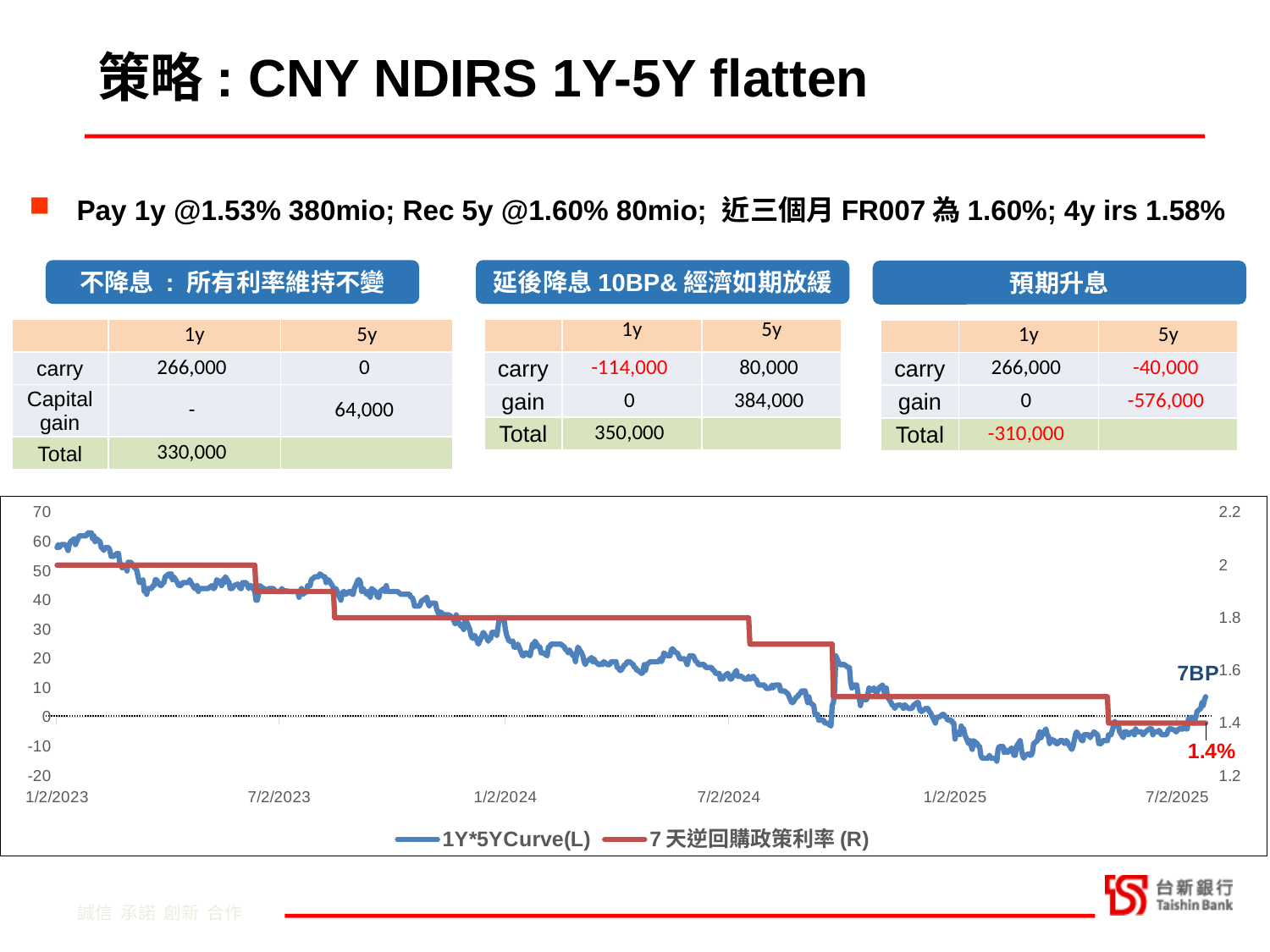

策略: CNY NDIRS 1Y-5Y flatten
Pay 1y @1.53% 380mio; Rec 5y @1.60% 80mio; 近三個月FR007為1.60%; 4y irs 1.58%

不降息 : 所有利率維持不變
延後降息10BP&經濟如期放緩
預期升息
|  | 1y | 5y |
| --- | --- | --- |
| carry | 266,000 | 0 |
| Capital gain | - | 64,000 |
| Total | 330,000 |  |
|  | 1y | 5y |
| --- | --- | --- |
| carry | -114,000 | 80,000 |
| gain | 0 | 384,000 |
| Total | 350,000 |  |
|  | 1y | 5y |
| --- | --- | --- |
| carry | 266,000 | -40,000 |
| gain | 0 | -576,000 |
| Total | -310,000 |  |

### Chart

| Category | 1Y*5YCurve(L) | 7天逆回購政策利率(R) |
|---|---|---|
| 44928 | 57.999999999999964 | 2.0 |
| 44929 | 58.999999999999986 | 2.0 |
| 44930 | 58.00000000000001 | 2.0 |
| 44931 | 59.00000000000003 | 2.0 |
| 44932 | 58.999999999999986 | 2.0 |
| 44935 | 58.999999999999986 | 2.0 |
| 44936 | 57.999999999999964 | 2.0 |
| 44937 | 56.999999999999986 | 2.0 |
| 44938 | 58.999999999999986 | 2.0 |
| 44939 | 60.00000000000001 | 2.0 |
| 44942 | 61.00000000000003 | 2.0 |
| 44943 | 59.00000000000003 | 2.0 |
| 44944 | 60.00000000000001 | 2.0 |
| 44945 | 60.999999999999986 | 2.0 |
| 44946 | 62.000000000000014 | 2.0 |
| 44949 | 62.000000000000014 | 2.0 |
| 44950 | 62.000000000000014 | 2.0 |
| 44951 | 62.000000000000014 | 2.0 |
| 44952 | 62.000000000000014 | 2.0 |
| 44953 | 62.999999999999986 | 2.0 |
| 44956 | 63.000000000000036 | 2.0 |
| 44957 | 61.00000000000003 | 2.0 |
| 44958 | 62.000000000000014 | 2.0 |
| 44959 | 60.00000000000001 | 2.0 |
| 44960 | 60.999999999999986 | 2.0 |
| 44963 | 60.00000000000001 | 2.0 |
| 44964 | 58.00000000000001 | 2.0 |
| 44965 | 58.00000000000001 | 2.0 |
| 44966 | 57.00000000000003 | 2.0 |
| 44967 | 58.00000000000001 | 2.0 |
| 44970 | 58.00000000000001 | 2.0 |
| 44971 | 57.00000000000003 | 2.0 |
| 44972 | 55.00000000000003 | 2.0 |
| 44973 | 54.999999999999986 | 2.0 |
| 44974 | 54.999999999999986 | 2.0 |
| 44977 | 56.00000000000001 | 2.0 |
| 44978 | 56.00000000000001 | 2.0 |
| 44979 | 52.99999999999998 | 2.0 |
| 44980 | 52.0 | 2.0 |
| 44981 | 51.00000000000002 | 2.0 |
| 44984 | 52.0 | 2.0 |
| 44985 | 50.0 | 2.0 |
| 44986 | 53.00000000000003 | 2.0 |
| 44987 | 52.0 | 2.0 |
| 44988 | 52.99999999999998 | 2.0 |
| 44991 | 50.99999999999998 | 2.0 |
| 44992 | 50.99999999999998 | 2.0 |
| 44993 | 50.0 | 2.0 |
| 44994 | 48.0 | 2.0 |
| 44995 | 46.0 | 2.0 |
| 44998 | 46.99999999999997 | 2.0 |
| 44999 | 42.99999999999997 | 2.0 |
| 45000 | 42.99999999999997 | 2.0 |
| 45001 | 41.99999999999999 | 2.0 |
| 45002 | 43.99999999999999 | 2.0 |
| 45005 | 43.99999999999999 | 2.0 |
| 45006 | 45.000000000000014 | 2.0 |
| 45007 | 44.99999999999997 | 2.0 |
| 45008 | 46.99999999999997 | 2.0 |
| 45009 | 47.00000000000002 | 2.0 |
| 45012 | 45.000000000000014 | 2.0 |
| 45013 | 44.99999999999997 | 2.0 |
| 45014 | 46.0 | 2.0 |
| 45015 | 46.0 | 2.0 |
| 45016 | 48.0 | 2.0 |
| 45019 | 48.99999999999998 | 2.0 |
| 45020 | 48.0 | 2.0 |
| 45021 | 49.00000000000002 | 2.0 |
| 45022 | 46.99999999999997 | 2.0 |
| 45023 | 48.0 | 2.0 |
| 45026 | 46.0 | 2.0 |
| 45027 | 44.99999999999997 | 2.0 |
| 45028 | 44.99999999999997 | 2.0 |
| 45029 | 45.000000000000014 | 2.0 |
| 45030 | 46.0 | 2.0 |
| 45033 | 46.0 | 2.0 |
| 45034 | 46.0 | 2.0 |
| 45035 | 46.0 | 2.0 |
| 45036 | 47.00000000000002 | 2.0 |
| 45037 | 46.0 | 2.0 |
| 45040 | 43.99999999999999 | 2.0 |
| 45041 | 43.99999999999999 | 2.0 |
| 45042 | 44.99999999999997 | 2.0 |
| 45043 | 42.99999999999997 | 2.0 |
| 45044 | 43.99999999999999 | 2.0 |
| 45047 | 43.99999999999999 | 2.0 |
| 45048 | 43.99999999999999 | 2.0 |
| 45049 | 43.99999999999999 | 2.0 |
| 45050 | 43.99999999999999 | 2.0 |
| 45051 | 43.99999999999999 | 2.0 |
| 45054 | 45.000000000000014 | 2.0 |
| 45055 | 43.99999999999999 | 2.0 |
| 45056 | 43.99999999999999 | 2.0 |
| 45057 | 45.000000000000014 | 2.0 |
| 45058 | 46.99999999999997 | 2.0 |
| 45061 | 46.0 | 2.0 |
| 45062 | 44.99999999999997 | 2.0 |
| 45063 | 46.99999999999997 | 2.0 |
| 45064 | 46.0 | 2.0 |
| 45065 | 48.0 | 2.0 |
| 45068 | 46.0 | 2.0 |
| 45069 | 43.99999999999999 | 2.0 |
| 45070 | 43.99999999999999 | 2.0 |
| 45071 | 44.20000000000002 | 2.0 |
| 45072 | 45.000000000000014 | 2.0 |
| 45075 | 45.50000000000001 | 2.0 |
| 45076 | 44.99999999999997 | 2.0 |
| 45077 | 43.99999999999999 | 2.0 |
| 45078 | 44.00000000000004 | 2.0 |
| 45079 | 46.0 | 2.0 |
| 45082 | 46.0 | 2.0 |
| 45083 | 45.000000000000014 | 2.0 |
| 45084 | 43.99999999999999 | 2.0 |
| 45085 | 45.000000000000014 | 2.0 |
| 45086 | 45.000000000000014 | 2.0 |
| 45089 | 43.000000000000014 | 2.0 |
| 45090 | 40.000000000000036 | 1.9 |
| 45091 | 40.000000000000036 | 1.9 |
| 45092 | 42.000000000000036 | 1.9 |
| 45093 | 45.000000000000014 | 1.9 |
| 45096 | 43.99999999999999 | 1.9 |
| 45097 | 43.99999999999999 | 1.9 |
| 45098 | 42.99999999999997 | 1.9 |
| 45099 | 42.99999999999997 | 1.9 |
| 45100 | 43.99999999999999 | 1.9 |
| 45103 | 43.99999999999999 | 1.9 |
| 45104 | 43.99999999999999 | 1.9 |
| 45105 | 43.50000000000001 | 1.9 |
| 45106 | 43.000000000000014 | 1.9 |
| 45107 | 43.000000000000014 | 1.9 |
| 45110 | 43.000000000000014 | 1.9 |
| 45111 | 43.99999999999999 | 1.9 |
| 45112 | 43.000000000000014 | 1.9 |
| 45113 | 43.000000000000014 | 1.9 |
| 45114 | 43.23999999999999 | 1.9 |
| 45117 | 43.000000000000014 | 1.9 |
| 45118 | 43.000000000000014 | 1.9 |
| 45119 | 43.000000000000014 | 1.9 |
| 45120 | 43.000000000000014 | 1.9 |
| 45121 | 43.000000000000014 | 1.9 |
| 45124 | 43.000000000000014 | 1.9 |
| 45125 | 41.000000000000014 | 1.9 |
| 45126 | 43.000000000000014 | 1.9 |
| 45127 | 44.00000000000004 | 1.9 |
| 45128 | 41.99999999999999 | 1.9 |
| 45131 | 43.000000000000014 | 1.9 |
| 45132 | 44.99999999999997 | 1.9 |
| 45133 | 45.000000000000014 | 1.9 |
| 45134 | 45.000000000000014 | 1.9 |
| 45135 | 47.00000000000002 | 1.9 |
| 45138 | 48.0 | 1.9 |
| 45139 | 48.0 | 1.9 |
| 45140 | 48.0 | 1.9 |
| 45141 | 48.00000000000002 | 1.9 |
| 45142 | 49.0 | 1.9 |
| 45145 | 48.0 | 1.9 |
| 45146 | 48.0 | 1.9 |
| 45147 | 46.00000000000002 | 1.9 |
| 45148 | 47.0 | 1.9 |
| 45149 | 47.00000000000002 | 1.9 |
| 45152 | 44.99999999999999 | 1.9 |
| 45153 | 44.000000000000014 | 1.9 |
| 45154 | 43.000000000000014 | 1.8 |
| 45155 | 43.99999999999999 | 1.8 |
| 45156 | 42.99999999999999 | 1.8 |
| 45159 | 40.000000000000014 | 1.8 |
| 45160 | 42.000000000000014 | 1.8 |
| 45161 | 43.000000000000014 | 1.8 |
| 45162 | 42.99999999999999 | 1.8 |
| 45163 | 42.000000000000014 | 1.8 |
| 45166 | 42.99999999999999 | 1.8 |
| 45167 | 43.000000000000014 | 1.8 |
| 45168 | 41.99999999999999 | 1.8 |
| 45169 | 42.000000000000014 | 1.8 |
| 45170 | 44.000000000000014 | 1.8 |
| 45173 | 47.00000000000002 | 1.8 |
| 45174 | 47.00000000000002 | 1.8 |
| 45175 | 46.00000000000004 | 1.8 |
| 45176 | 43.000000000000014 | 1.8 |
| 45177 | 44.00000000000004 | 1.8 |
| 45180 | 41.99999999999999 | 1.8 |
| 45181 | 43.000000000000014 | 1.8 |
| 45182 | 42.000000000000036 | 1.8 |
| 45183 | 41.000000000000014 | 1.8 |
| 45184 | 43.99999999999999 | 1.8 |
| 45187 | 43.000000000000014 | 1.8 |
| 45188 | 41.99999999999999 | 1.8 |
| 45189 | 41.000000000000014 | 1.8 |
| 45190 | 41.000000000000014 | 1.8 |
| 45191 | 43.000000000000014 | 1.8 |
| 45194 | 44.00000000000004 | 1.8 |
| 45195 | 43.000000000000014 | 1.8 |
| 45196 | 45.000000000000014 | 1.8 |
| 45197 | 43.000000000000014 | 1.8 |
| 45198 | 43.000000000000014 | 1.8 |
| 45201 | 43.000000000000014 | 1.8 |
| 45202 | 43.000000000000014 | 1.8 |
| 45203 | 43.000000000000014 | 1.8 |
| 45204 | 43.000000000000014 | 1.8 |
| 45205 | 43.000000000000014 | 1.8 |
| 45208 | 41.99999999999999 | 1.8 |
| 45209 | 42.000000000000036 | 1.8 |
| 45210 | 41.99999999999999 | 1.8 |
| 45211 | 42.000000000000036 | 1.8 |
| 45212 | 42.000000000000036 | 1.8 |
| 45215 | 42.000000000000036 | 1.8 |
| 45216 | 41.000000000000014 | 1.8 |
| 45217 | 40.99999999999997 | 1.8 |
| 45218 | 39.99999999999999 | 1.8 |
| 45219 | 37.999999999999986 | 1.8 |
| 45222 | 37.999999999999986 | 1.8 |
| 45223 | 37.999999999999986 | 1.8 |
| 45224 | 39.000000000000014 | 1.8 |
| 45225 | 39.99999999999999 | 1.8 |
| 45226 | 39.99999999999999 | 1.8 |
| 45229 | 41.000000000000014 | 1.8 |
| 45230 | 39.000000000000014 | 1.8 |
| 45231 | 37.999999999999986 | 1.8 |
| 45232 | 39.000000000000014 | 1.8 |
| 45233 | 39.000000000000014 | 1.8 |
| 45236 | 39.000000000000014 | 1.8 |
| 45237 | 37.000000000000014 | 1.8 |
| 45238 | 36.00000000000003 | 1.8 |
| 45239 | 35.00000000000001 | 1.8 |
| 45240 | 36.00000000000003 | 1.8 |
| 45243 | 35.00000000000001 | 1.8 |
| 45244 | 35.00000000000001 | 1.8 |
| 45245 | 35.00000000000001 | 1.8 |
| 45246 | 35.00000000000001 | 1.8 |
| 45247 | 35.00000000000001 | 1.8 |
| 45250 | 33.999999999999986 | 1.8 |
| 45251 | 33.00000000000001 | 1.8 |
| 45252 | 31.999999999999986 | 1.8 |
| 45253 | 35.00000000000001 | 1.8 |
| 45254 | 33.00000000000001 | 1.8 |
| 45257 | 31.000000000000007 | 1.8 |
| 45258 | 31.000000000000007 | 1.8 |
| 45259 | 29.999999999999982 | 1.8 |
| 45260 | 33.00000000000001 | 1.8 |
| 45261 | 33.00000000000001 | 1.8 |
| 45264 | 30.00000000000003 | 1.8 |
| 45265 | 27.99999999999998 | 1.8 |
| 45266 | 27.0 | 1.8 |
| 45267 | 27.0 | 1.8 |
| 45268 | 27.99999999999998 | 1.8 |
| 45271 | 25.0 | 1.8 |
| 45272 | 26.00000000000002 | 1.8 |
| 45273 | 27.0 | 1.8 |
| 45274 | 27.99999999999998 | 1.8 |
| 45275 | 29.000000000000004 | 1.8 |
| 45278 | 27.0 | 1.8 |
| 45279 | 25.99999999999998 | 1.8 |
| 45280 | 27.0 | 1.8 |
| 45281 | 27.0 | 1.8 |
| 45282 | 29.000000000000004 | 1.8 |
| 45285 | 29.000000000000004 | 1.8 |
| 45286 | 27.99999999999998 | 1.8 |
| 45287 | 31.000000000000007 | 1.8 |
| 45288 | 34.00000000000001 | 1.8 |
| 45289 | 34.00000000000001 | 1.8 |
| 45292 | 32.999999999999986 | 1.8 |
| 45293 | 30.00000000000003 | 1.8 |
| 45294 | 27.99999999999998 | 1.8 |
| 45295 | 27.0 | 1.8 |
| 45296 | 26.00000000000002 | 1.8 |
| 45299 | 25.99999999999998 | 1.8 |
| 45300 | 23.99999999999998 | 1.8 |
| 45301 | 23.99999999999998 | 1.8 |
| 45302 | 24.00000000000002 | 1.8 |
| 45303 | 25.0 | 1.8 |
| 45306 | 21.999999999999975 | 1.8 |
| 45307 | 20.999999999999996 | 1.8 |
| 45308 | 20.999999999999996 | 1.8 |
| 45309 | 22.00000000000002 | 1.8 |
| 45310 | 22.00000000000002 | 1.8 |
| 45313 | 20.999999999999996 | 1.8 |
| 45314 | 23.0 | 1.8 |
| 45315 | 25.0 | 1.8 |
| 45316 | 23.99999999999998 | 1.8 |
| 45317 | 25.99999999999998 | 1.8 |
| 45320 | 24.00000000000002 | 1.8 |
| 45321 | 24.00000000000002 | 1.8 |
| 45322 | 22.00000000000002 | 1.8 |
| 45323 | 21.999999999999996 | 1.8 |
| 45324 | 22.00000000000002 | 1.8 |
| 45327 | 20.999999999999996 | 1.8 |
| 45328 | 24.0 | 1.8 |
| 45329 | 24.0 | 1.8 |
| 45330 | 25.00000000000002 | 1.8 |
| 45331 | 25.00000000000002 | 1.8 |
| 45334 | 25.00000000000002 | 1.8 |
| 45335 | 25.00000000000002 | 1.8 |
| 45336 | 25.00000000000002 | 1.8 |
| 45337 | 25.00000000000002 | 1.8 |
| 45338 | 25.00000000000002 | 1.8 |
| 45341 | 24.0 | 1.8 |
| 45342 | 23.00000000000002 | 1.8 |
| 45343 | 23.00000000000002 | 1.8 |
| 45344 | 21.999999999999996 | 1.8 |
| 45345 | 23.00000000000002 | 1.8 |
| 45348 | 21.000000000000018 | 1.8 |
| 45349 | 21.000000000000018 | 1.8 |
| 45350 | 18.999999999999993 | 1.8 |
| 45351 | 21.999999999999996 | 1.8 |
| 45352 | 24.0 | 1.8 |
| 45355 | 21.999999999999996 | 1.8 |
| 45356 | 21.000000000000018 | 1.8 |
| 45357 | 18.999999999999993 | 1.8 |
| 45358 | 18.000000000000014 | 1.8 |
| 45359 | 19.000000000000018 | 1.8 |
| 45362 | 19.999999999999996 | 1.8 |
| 45363 | 20.399999999999974 | 1.8 |
| 45364 | 19.000000000000018 | 1.8 |
| 45365 | 19.999999999999996 | 1.8 |
| 45366 | 19.000000000000018 | 1.8 |
| 45369 | 18.000000000000014 | 1.8 |
| 45370 | 17.999999999999993 | 1.8 |
| 45371 | 18.399999999999995 | 1.8 |
| 45372 | 17.999999999999993 | 1.8 |
| 45373 | 18.999999999999993 | 1.8 |
| 45376 | 18.000000000000014 | 1.8 |
| 45377 | 18.000000000000014 | 1.8 |
| 45378 | 18.000000000000014 | 1.8 |
| 45379 | 18.999999999999993 | 1.8 |
| 45380 | 18.999999999999993 | 1.8 |
| 45383 | 19.000000000000018 | 1.8 |
| 45384 | 17.000000000000014 | 1.8 |
| 45385 | 17.000000000000014 | 1.8 |
| 45386 | 15.999999999999993 | 1.8 |
| 45387 | 15.999999999999993 | 1.8 |
| 45390 | 17.999999999999993 | 1.8 |
| 45391 | 17.999999999999993 | 1.8 |
| 45392 | 19.000000000000018 | 1.8 |
| 45393 | 19.000000000000018 | 1.8 |
| 45394 | 19.000000000000018 | 1.8 |
| 45397 | 17.999999999999993 | 1.8 |
| 45398 | 17.000000000000014 | 1.8 |
| 45399 | 17.000000000000014 | 1.8 |
| 45400 | 15.999999999999993 | 1.8 |
| 45401 | 15.999999999999993 | 1.8 |
| 45404 | 15.000000000000014 | 1.8 |
| 45405 | 15.379999999999994 | 1.8 |
| 45406 | 17.999999999999993 | 1.8 |
| 45407 | 15.999999999999993 | 1.8 |
| 45408 | 17.999999999999993 | 1.8 |
| 45411 | 19.00000000000004 | 1.8 |
| 45412 | 19.000000000000018 | 1.8 |
| 45413 | 19.000000000000018 | 1.8 |
| 45414 | 19.000000000000018 | 1.8 |
| 45415 | 19.000000000000018 | 1.8 |
| 45418 | 18.999999999999993 | 1.8 |
| 45419 | 19.999999999999996 | 1.8 |
| 45420 | 19.000000000000018 | 1.8 |
| 45421 | 19.999999999999996 | 1.8 |
| 45422 | 21.999999999999996 | 1.8 |
| 45425 | 20.999999999999996 | 1.8 |
| 45426 | 20.999999999999996 | 1.8 |
| 45427 | 20.999999999999996 | 1.8 |
| 45428 | 23.0 | 1.8 |
| 45429 | 23.4 | 1.8 |
| 45432 | 21.999999999999996 | 1.8 |
| 45433 | 21.999999999999996 | 1.8 |
| 45434 | 20.999999999999975 | 1.8 |
| 45435 | 19.999999999999996 | 1.8 |
| 45436 | 19.99999999999997 | 1.8 |
| 45439 | 19.99999999999997 | 1.8 |
| 45440 | 18.99999999999997 | 1.8 |
| 45441 | 17.999999999999993 | 1.8 |
| 45442 | 19.75 | 1.8 |
| 45443 | 20.999999999999996 | 1.8 |
| 45446 | 20.999999999999996 | 1.8 |
| 45447 | 19.999999999999996 | 1.8 |
| 45448 | 18.999999999999993 | 1.8 |
| 45449 | 18.999999999999993 | 1.8 |
| 45450 | 17.99999999999997 | 1.8 |
| 45453 | 17.99999999999997 | 1.8 |
| 45454 | 17.999999999999993 | 1.8 |
| 45455 | 17.999999999999993 | 1.8 |
| 45456 | 16.999999999999993 | 1.8 |
| 45457 | 16.99999999999997 | 1.8 |
| 45460 | 16.99999999999997 | 1.8 |
| 45461 | 16.999999999999993 | 1.8 |
| 45462 | 15.999999999999993 | 1.8 |
| 45463 | 15.999999999999993 | 1.8 |
| 45464 | 14.999999999999968 | 1.8 |
| 45467 | 14.999999999999991 | 1.8 |
| 45468 | 12.99999999999999 | 1.8 |
| 45469 | 13.99999999999999 | 1.8 |
| 45470 | 12.99999999999999 | 1.8 |
| 45471 | 13.99999999999999 | 1.8 |
| 45474 | 14.999999999999968 | 1.8 |
| 45475 | 13.99999999999999 | 1.8 |
| 45476 | 12.99999999999999 | 1.8 |
| 45477 | 12.99999999999999 | 1.8 |
| 45478 | 13.999999999999968 | 1.8 |
| 45481 | 15.999999999999993 | 1.8 |
| 45482 | 13.999999999999968 | 1.8 |
| 45483 | 13.99999999999999 | 1.8 |
| 45484 | 13.99999999999999 | 1.8 |
| 45485 | 13.99999999999999 | 1.8 |
| 45488 | 12.99999999999999 | 1.8 |
| 45489 | 12.99999999999999 | 1.8 |
| 45490 | 12.99999999999999 | 1.8 |
| 45491 | 13.99999999999999 | 1.8 |
| 45492 | 12.99999999999999 | 1.7 |
| 45495 | 13.99999999999999 | 1.7 |
| 45496 | 12.99999999999999 | 1.7 |
| 45497 | 12.99999999999999 | 1.7 |
| 45498 | 12.00000000000001 | 1.7 |
| 45499 | 11.00000000000001 | 1.7 |
| 45502 | 11.00000000000001 | 1.7 |
| 45503 | 11.00000000000001 | 1.7 |
| 45504 | 11.00000000000001 | 1.7 |
| 45505 | 10.000000000000009 | 1.7 |
| 45506 | 9.800000000000008 | 1.7 |
| 45509 | 10.000000000000009 | 1.7 |
| 45510 | 11.00000000000001 | 1.7 |
| 45511 | 10.000000000000009 | 1.7 |
| 45512 | 11.00000000000001 | 1.7 |
| 45513 | 11.00000000000001 | 1.7 |
| 45516 | 10.999999999999988 | 1.7 |
| 45517 | 9.000000000000007 | 1.7 |
| 45518 | 9.000000000000007 | 1.7 |
| 45519 | 9.000000000000007 | 1.7 |
| 45520 | 9.000000000000007 | 1.7 |
| 45523 | 8.000000000000007 | 1.7 |
| 45524 | 7.000000000000006 | 1.7 |
| 45525 | 6.000000000000005 | 1.7 |
| 45526 | 5.000000000000004 | 1.7 |
| 45527 | 5.000000000000004 | 1.7 |
| 45530 | 7.000000000000006 | 1.7 |
| 45531 | 7.000000000000006 | 1.7 |
| 45532 | 8.000000000000007 | 1.7 |
| 45533 | 8.000000000000007 | 1.7 |
| 45534 | 9.000000000000007 | 1.7 |
| 45537 | 9.000000000000007 | 1.7 |
| 45538 | 7.000000000000006 | 1.7 |
| 45539 | 5.000000000000004 | 1.7 |
| 45540 | 7.000000000000006 | 1.7 |
| 45541 | 5.000000000000004 | 1.7 |
| 45544 | 4.0000000000000036 | 1.7 |
| 45545 | 1.0000000000000009 | 1.7 |
| 45546 | 1.0000000000000009 | 1.7 |
| 45547 | 1.0000000000000009 | 1.7 |
| 45548 | -1.0000000000000009 | 1.7 |
| 45551 | -1.0000000000000009 | 1.7 |
| 45552 | -1.0000000000000009 | 1.7 |
| 45553 | -2.0000000000000018 | 1.7 |
| 45554 | -2.0000000000000018 | 1.7 |
| 45555 | -2.0000000000000018 | 1.7 |
| 45558 | -3.0000000000000027 | 1.7 |
| 45559 | 4.0000000000000036 | 1.7 |
| 45560 | 4.999999999999982 | 1.5 |
| 45561 | 8.999999999999986 | 1.5 |
| 45562 | 20.999999999999996 | 1.5 |
| 45565 | 18.000000000000014 | 1.5 |
| 45566 | 18.000000000000014 | 1.5 |
| 45567 | 18.000000000000014 | 1.5 |
| 45568 | 18.000000000000014 | 1.5 |
| 45569 | 18.000000000000014 | 1.5 |
| 45572 | 17.000000000000014 | 1.5 |
| 45573 | 17.000000000000014 | 1.5 |
| 45574 | 12.00000000000001 | 1.5 |
| 45575 | 10.000000000000009 | 1.5 |
| 45576 | 11.00000000000001 | 1.5 |
| 45579 | 11.00000000000001 | 1.5 |
| 45580 | 8.000000000000007 | 1.5 |
| 45581 | 7.000000000000006 | 1.5 |
| 45582 | 4.0000000000000036 | 1.5 |
| 45583 | 6.150000000000011 | 1.5 |
| 45586 | 6.000000000000005 | 1.5 |
| 45587 | 6.000000000000005 | 1.5 |
| 45588 | 8.000000000000007 | 1.5 |
| 45589 | 10.000000000000009 | 1.5 |
| 45590 | 9.000000000000007 | 1.5 |
| 45593 | 10.000000000000009 | 1.5 |
| 45594 | 9.000000000000007 | 1.5 |
| 45595 | 8.000000000000007 | 1.5 |
| 45596 | 9.000000000000007 | 1.5 |
| 45597 | 10.000000000000009 | 1.5 |
| 45600 | 11.00000000000001 | 1.5 |
| 45601 | 9.000000000000007 | 1.5 |
| 45602 | 8.000000000000007 | 1.5 |
| 45603 | 10.000000000000009 | 1.5 |
| 45604 | 7.000000000000006 | 1.5 |
| 45607 | 5.000000000000004 | 1.5 |
| 45608 | 4.0000000000000036 | 1.5 |
| 45609 | 4.0000000000000036 | 1.5 |
| 45610 | 3.0000000000000027 | 1.5 |
| 45611 | 4.0000000000000036 | 1.5 |
| 45614 | 4.200000000000004 | 1.5 |
| 45615 | 4.0000000000000036 | 1.5 |
| 45616 | 4.0000000000000036 | 1.5 |
| 45617 | 3.0000000000000027 | 1.5 |
| 45618 | 4.25000000000002 | 1.5 |
| 45621 | 3.0000000000000027 | 1.5 |
| 45622 | 3.0000000000000027 | 1.5 |
| 45623 | 3.0000000000000027 | 1.5 |
| 45624 | 2.9999999999999805 | 1.5 |
| 45625 | 3.9999999999999813 | 1.5 |
| 45628 | 5.000000000000004 | 1.5 |
| 45629 | 5.000000000000004 | 1.5 |
| 45630 | 3.0000000000000027 | 1.5 |
| 45631 | 2.0000000000000018 | 1.5 |
| 45632 | 2.0000000000000018 | 1.5 |
| 45635 | 3.0000000000000027 | 1.5 |
| 45636 | 3.0000000000000027 | 1.5 |
| 45637 | 3.0000000000000027 | 1.5 |
| 45638 | 2.0000000000000018 | 1.5 |
| 45639 | 1.4999999999999902 | 1.5 |
| 45642 | -1.0000000000000009 | 1.5 |
| 45643 | -2.0000000000000018 | 1.5 |
| 45644 | 0.0 | 1.5 |
| 45645 | 0.0 | 1.5 |
| 45646 | 0.0 | 1.5 |
| 45649 | 1.0000000000000009 | 1.5 |
| 45650 | 1.0000000000000009 | 1.5 |
| 45651 | 0.0 | 1.5 |
| 45652 | 0.0 | 1.5 |
| 45653 | -1.0000000000000009 | 1.5 |
| 45656 | -1.0000000000000009 | 1.5 |
| 45657 | -2.0000000000000018 | 1.5 |
| 45658 | -2.0000000000000018 | 1.5 |
| 45659 | -7.500000000000018 | 1.5 |
| 45660 | -5.000000000000004 | 1.5 |
| 45663 | -6.000000000000005 | 1.5 |
| 45664 | -3.0000000000000027 | 1.5 |
| 45665 | -4.0000000000000036 | 1.5 |
| 45666 | -4.0000000000000036 | 1.5 |
| 45667 | -6.000000000000005 | 1.5 |
| 45670 | -9.000000000000007 | 1.5 |
| 45671 | -8.000000000000007 | 1.5 |
| 45672 | -9.499999999999996 | 1.5 |
| 45673 | -11.00000000000001 | 1.5 |
| 45674 | -8.000000000000007 | 1.5 |
| 45677 | -9.000000000000007 | 1.5 |
| 45678 | -10.000000000000009 | 1.5 |
| 45679 | -10.000000000000009 | 1.5 |
| 45680 | -12.99999999999999 | 1.5 |
| 45681 | -13.99999999999999 | 1.5 |
| 45684 | -13.99999999999999 | 1.5 |
| 45685 | -13.99999999999999 | 1.5 |
| 45686 | -13.99999999999999 | 1.5 |
| 45687 | -12.99999999999999 | 1.5 |
| 45688 | -13.99999999999999 | 1.5 |
| 45691 | -13.99999999999999 | 1.5 |
| 45692 | -13.99999999999999 | 1.5 |
| 45693 | -14.999999999999991 | 1.5 |
| 45694 | -11.00000000000001 | 1.5 |
| 45695 | -10.000000000000009 | 1.5 |
| 45698 | -9.999999999999986 | 1.5 |
| 45699 | -11.99999999999999 | 1.5 |
| 45700 | -10.999999999999988 | 1.5 |
| 45701 | -11.99999999999999 | 1.5 |
| 45702 | -11.99999999999999 | 1.5 |
| 45705 | -10.500000000000021 | 1.5 |
| 45706 | -11.5 | 1.5 |
| 45707 | -12.99999999999999 | 1.5 |
| 45708 | -13.00000000000001 | 1.5 |
| 45709 | -10.000000000000009 | 1.5 |
| 45712 | -8.000000000000007 | 1.5 |
| 45713 | -11.00000000000001 | 1.5 |
| 45714 | -13.00000000000001 | 1.5 |
| 45715 | -14.000000000000012 | 1.5 |
| 45716 | -13.00000000000001 | 1.5 |
| 45719 | -12.5 | 1.5 |
| 45720 | -12.99999999999999 | 1.5 |
| 45721 | -12.99999999999999 | 1.5 |
| 45722 | -12.00000000000001 | 1.5 |
| 45723 | -9.000000000000007 | 1.5 |
| 45726 | -8.000000000000007 | 1.5 |
| 45727 | -6.000000000000005 | 1.5 |
| 45728 | -5.000000000000004 | 1.5 |
| 45729 | -7.000000000000006 | 1.5 |
| 45730 | -6.000000000000005 | 1.5 |
| 45733 | -4.0000000000000036 | 1.5 |
| 45734 | -6.000000000000005 | 1.5 |
| 45735 | -6.500000000000017 | 1.5 |
| 45736 | -9.000000000000007 | 1.5 |
| 45737 | -7.499999999999996 | 1.5 |
| 45740 | -8.000000000000007 | 1.5 |
| 45741 | -9.000000000000007 | 1.5 |
| 45742 | -8.999999999999986 | 1.5 |
| 45743 | -8.999999999999986 | 1.5 |
| 45744 | -8.000000000000007 | 1.5 |
| 45747 | -7.999999999999985 | 1.5 |
| 45748 | -9.000000000000007 | 1.5 |
| 45749 | -7.999999999999985 | 1.5 |
| 45750 | -8.000000000000007 | 1.5 |
| 45751 | -9.000000000000007 | 1.5 |
| 45754 | -11.00000000000001 | 1.5 |
| 45755 | -10.000000000000009 | 1.5 |
| 45756 | -8.000000000000007 | 1.5 |
| 45757 | -6.000000000000005 | 1.5 |
| 45758 | -5.000000000000004 | 1.5 |
| 45761 | -7.000000000000006 | 1.5 |
| 45762 | -8.000000000000007 | 1.5 |
| 45763 | -8.000000000000007 | 1.5 |
| 45764 | -6.000000000000005 | 1.5 |
| 45765 | -6.000000000000005 | 1.5 |
| 45768 | -6.000000000000005 | 1.5 |
| 45769 | -7.000000000000006 | 1.5 |
| 45770 | -6.000000000000005 | 1.5 |
| 45771 | -6.000000000000005 | 1.5 |
| 45772 | -5.000000000000004 | 1.5 |
| 45775 | -6.000000000000005 | 1.5 |
| 45776 | -9.000000000000007 | 1.5 |
| 45777 | -9.000000000000007 | 1.5 |
| 45778 | -9.000000000000007 | 1.5 |
| 45779 | -8.000000000000007 | 1.5 |
| 45782 | -8.000000000000007 | 1.5 |
| 45783 | -8.000000000000007 | 1.5 |
| 45784 | -6.000000000000005 | 1.4 |
| 45785 | -6.000000000000005 | 1.4 |
| 45786 | -6.000000000000005 | 1.4 |
| 45789 | -1.4999999999999902 | 1.4 |
| 45790 | -3.0000000000000027 | 1.4 |
| 45791 | -3.0000000000000027 | 1.4 |
| 45792 | -3.0000000000000027 | 1.4 |
| 45793 | -5.000000000000004 | 1.4 |
| 45796 | -7.000000000000006 | 1.4 |
| 45797 | -5.000000000000004 | 1.4 |
| 45798 | -5.000000000000004 | 1.4 |
| 45799 | -5.000000000000004 | 1.4 |
| 45800 | -6.000000000000005 | 1.4 |
| 45803 | -5.000000000000004 | 1.4 |
| 45804 | -5.000000000000004 | 1.4 |
| 45805 | -6.000000000000005 | 1.4 |
| 45806 | -4.0000000000000036 | 1.4 |
| 45807 | -5.000000000000004 | 1.4 |
| 45810 | -5.000000000000004 | 1.4 |
| 45811 | -5.000000000000004 | 1.4 |
| 45812 | -6.000000000000005 | 1.4 |
| 45813 | -5.499999999999994 | 1.4 |
| 45814 | -5.000000000000004 | 1.4 |
| 45817 | -4.0000000000000036 | 1.4 |
| 45818 | -4.0000000000000036 | 1.4 |
| 45819 | -4.0000000000000036 | 1.4 |
| 45820 | -6.000000000000005 | 1.4 |
| 45821 | -5.000000000000004 | 1.4 |
| 45824 | -5.000000000000004 | 1.4 |
| 45825 | -4.499999999999993 | 1.4 |
| 45826 | -5.000000000000004 | 1.4 |
| 45827 | -6.000000000000005 | 1.4 |
| 45828 | -6.000000000000005 | 1.4 |
| 45831 | -6.000000000000005 | 1.4 |
| 45832 | -5.000000000000004 | 1.4 |
| 45833 | -4.0000000000000036 | 1.4 |
| 45834 | -3.9999999999999813 | 1.4 |
| 45835 | -4.0000000000000036 | 1.4 |
| 45838 | -4.499999999999993 | 1.4 |
| 45839 | -5.000000000000004 | 1.4 |
| 45840 | -4.499999999999993 | 1.4 |
| 45841 | -4.0000000000000036 | 1.4 |
| 45842 | -4.0000000000000036 | 1.4 |
| 45845 | -4.0000000000000036 | 1.4 |
| 45846 | -3.0000000000000027 | 1.4 |
| 45847 | -4.0000000000000036 | 1.4 |
| 45848 | -4.0000000000000036 | 1.4 |
| 45849 | -0.5000000000000115 | 1.4 |
| 45852 | 0.0 | 1.4 |
| 45853 | -2.0000000000000018 | 1.4 |
| 45854 | -1.0000000000000009 | 1.4 |
| 45855 | 0.0 | 1.4 |
| 45856 | 2.0000000000000018 | 1.4 |
| 45859 | 3.0000000000000027 | 1.4 |
| 45860 | 5.000000000000004 | 1.4 |
| 45861 | 4.0000000000000036 | 1.4 |
| 45862 | 6.0 | 1.4 |
| 45863 | 7.0 | 1.4 |